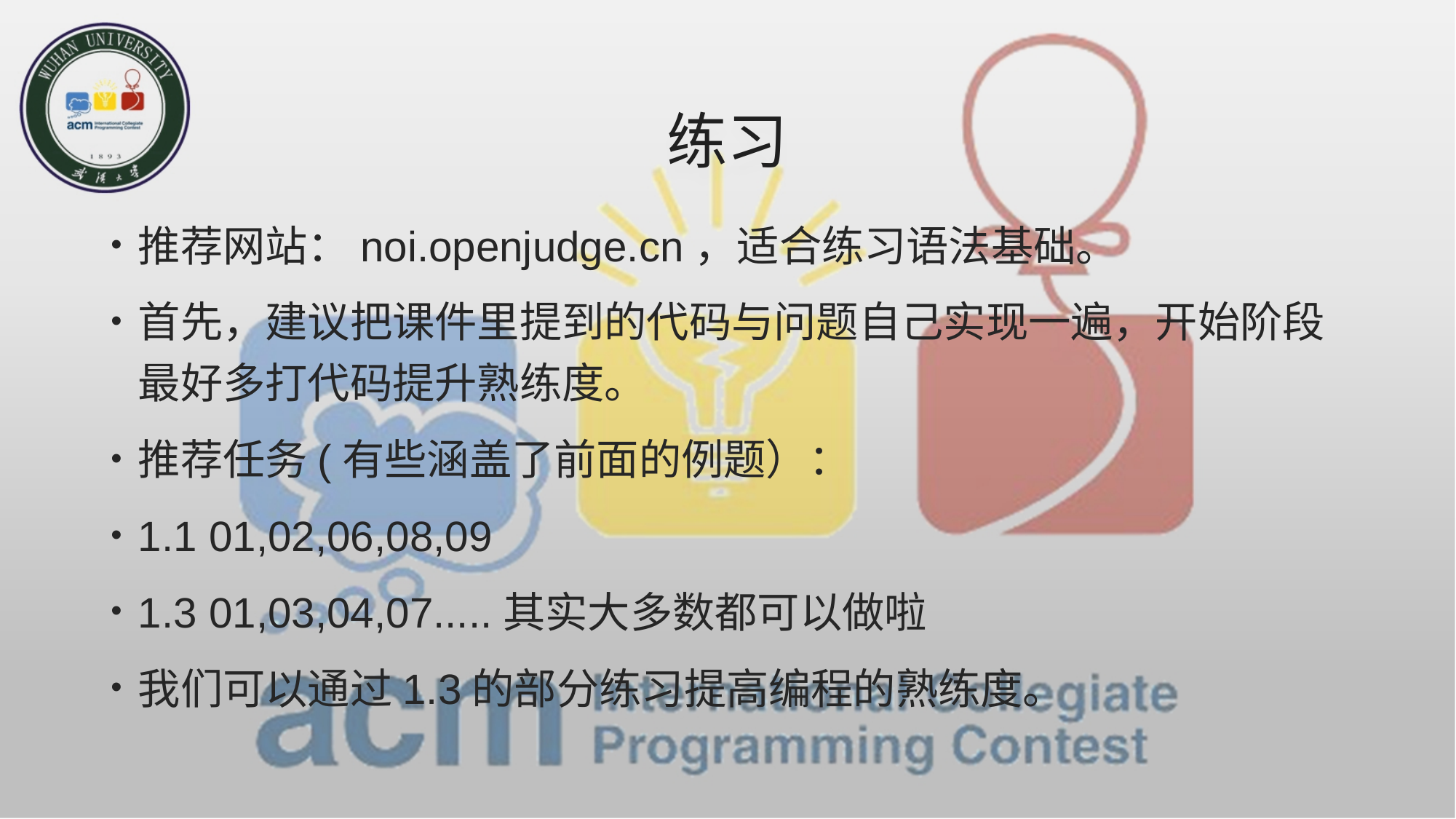

# 练习
推荐网站：noi.openjudge.cn，适合练习语法基础。
首先，建议把课件里提到的代码与问题自己实现一遍，开始阶段最好多打代码提升熟练度。
推荐任务(有些涵盖了前面的例题）：
1.1 01,02,06,08,09
1.3 01,03,04,07.....其实大多数都可以做啦
我们可以通过1.3的部分练习提高编程的熟练度。